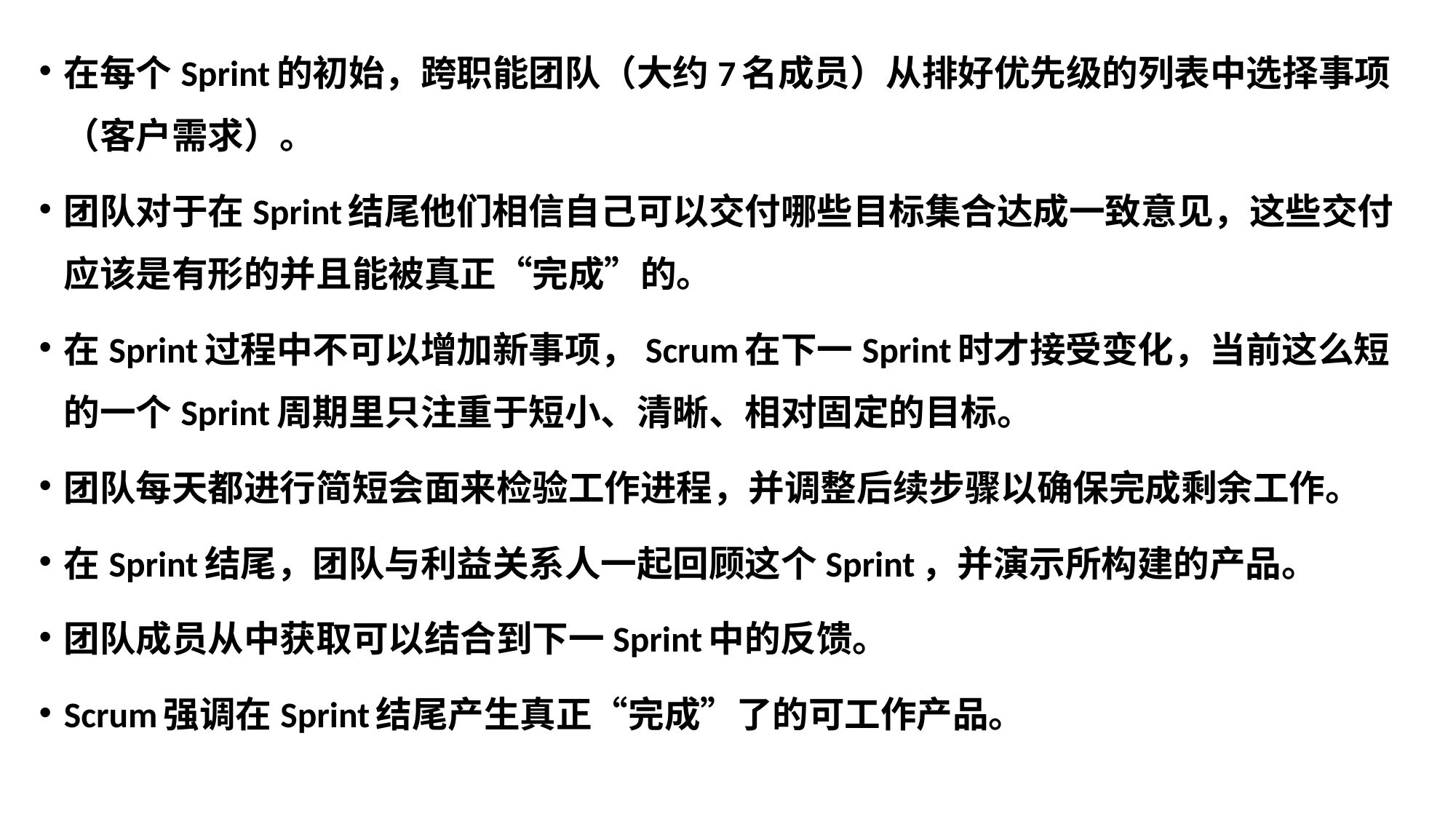

在每个Sprint的初始，跨职能团队（大约7名成员）从排好优先级的列表中选择事项（客户需求）。
团队对于在Sprint结尾他们相信自己可以交付哪些目标集合达成一致意见，这些交付应该是有形的并且能被真正“完成”的。
在Sprint过程中不可以增加新事项，Scrum在下一Sprint时才接受变化，当前这么短的一个Sprint周期里只注重于短小、清晰、相对固定的目标。
团队每天都进行简短会面来检验工作进程，并调整后续步骤以确保完成剩余工作。
在Sprint结尾，团队与利益关系人一起回顾这个Sprint，并演示所构建的产品。
团队成员从中获取可以结合到下一Sprint中的反馈。
Scrum强调在Sprint结尾产生真正“完成”了的可工作产品。